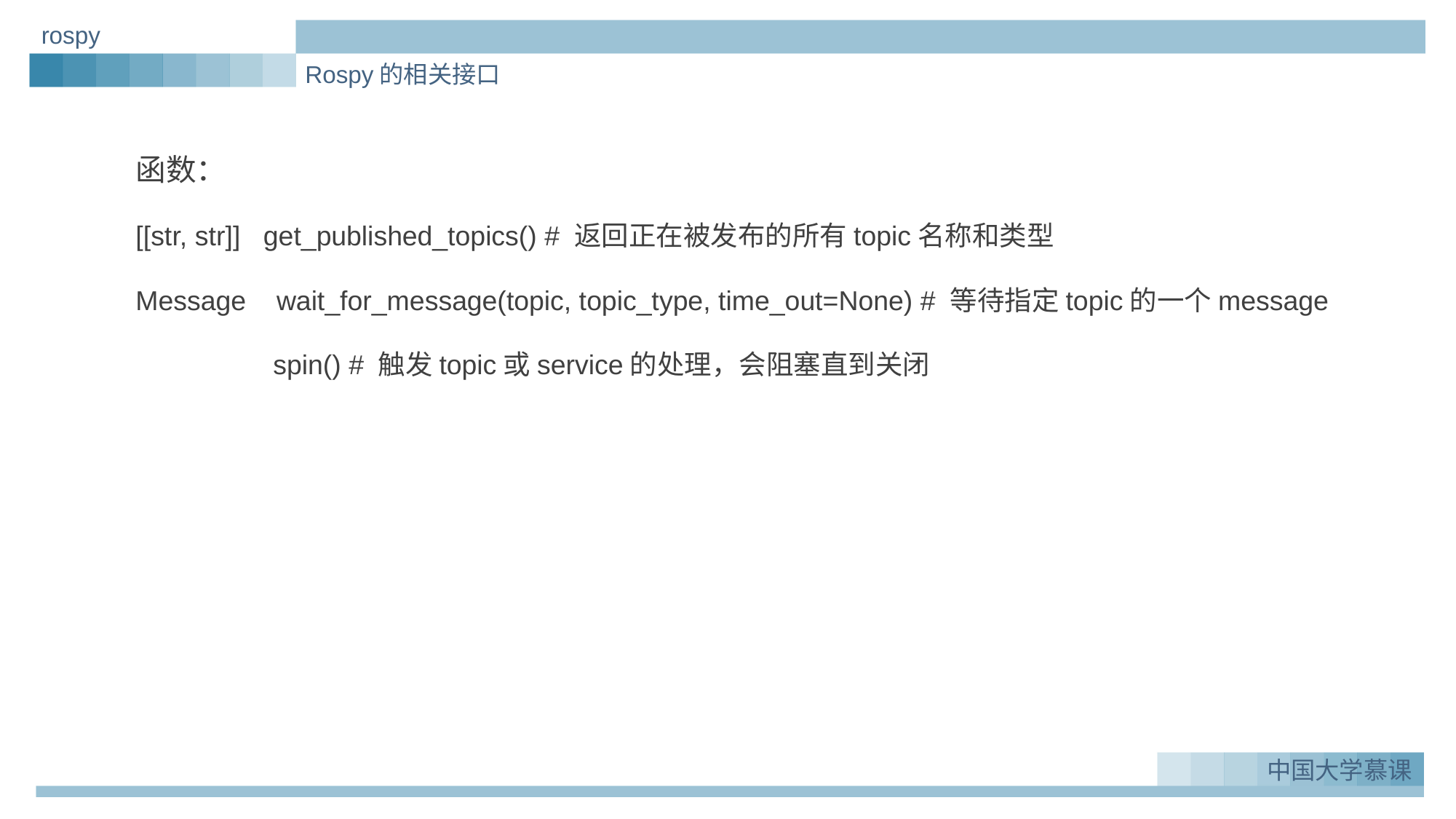

rospy
Rospy的相关接口
函数：
[[str, str]]   get_published_topics() # 返回正在被发布的所有topic名称和类型
Message    wait_for_message(topic, topic_type, time_out=None) # 等待指定topic的一个message
                  spin() # 触发topic或service的处理，会阻塞直到关闭

中国大学慕课